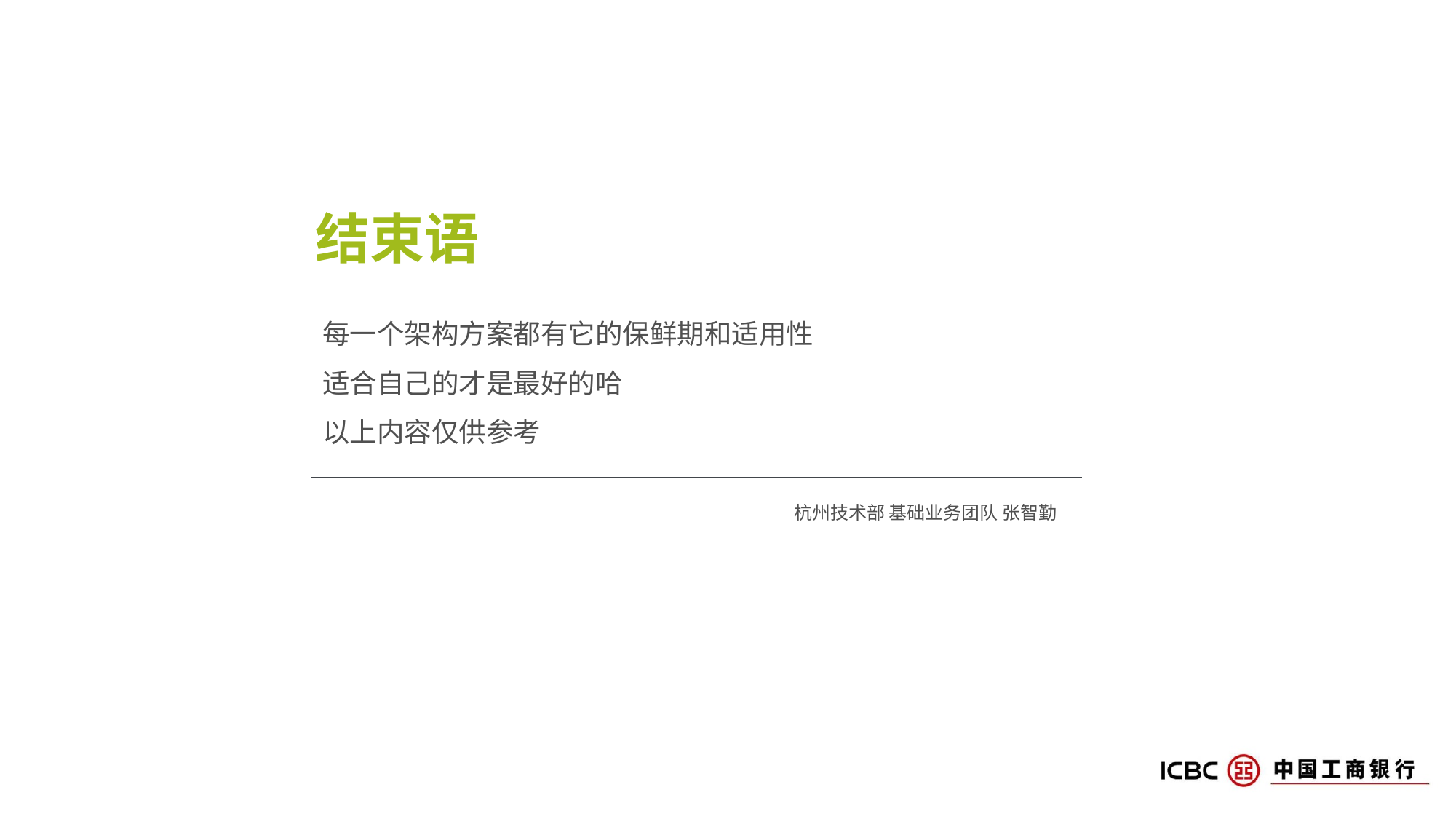

结束语
每一个架构方案都有它的保鲜期和适用性
适合自己的才是最好的哈
以上内容仅供参考

杭州技术部 基础业务团队 张智勤